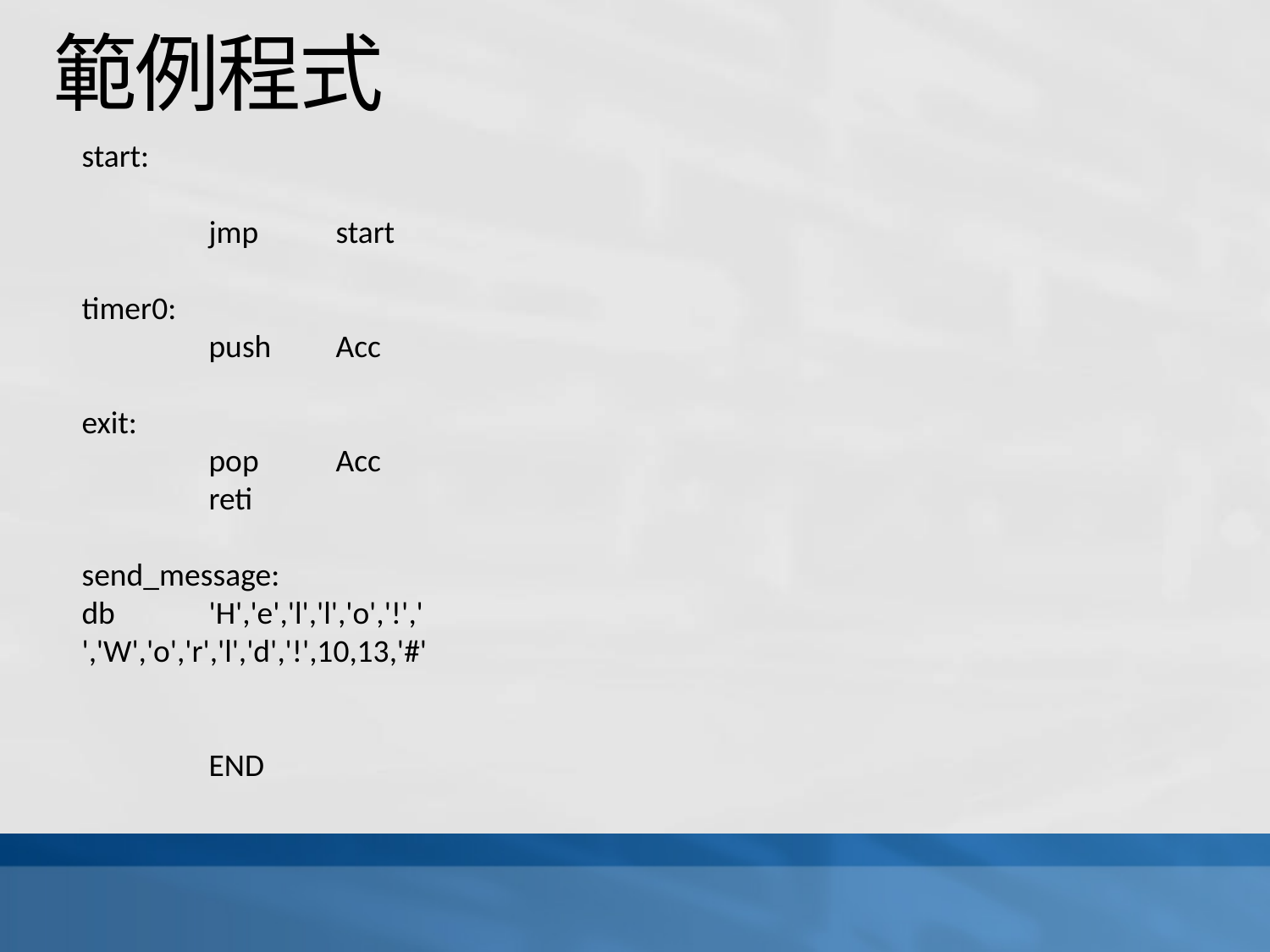

# 範例程式
start:

	jmp	start

timer0:
	push	Acc

exit:
	pop	Acc
	reti

send_message:
db	'H','e','l','l','o','!',' ','W','o','r','l','d','!',10,13,'#'

	END